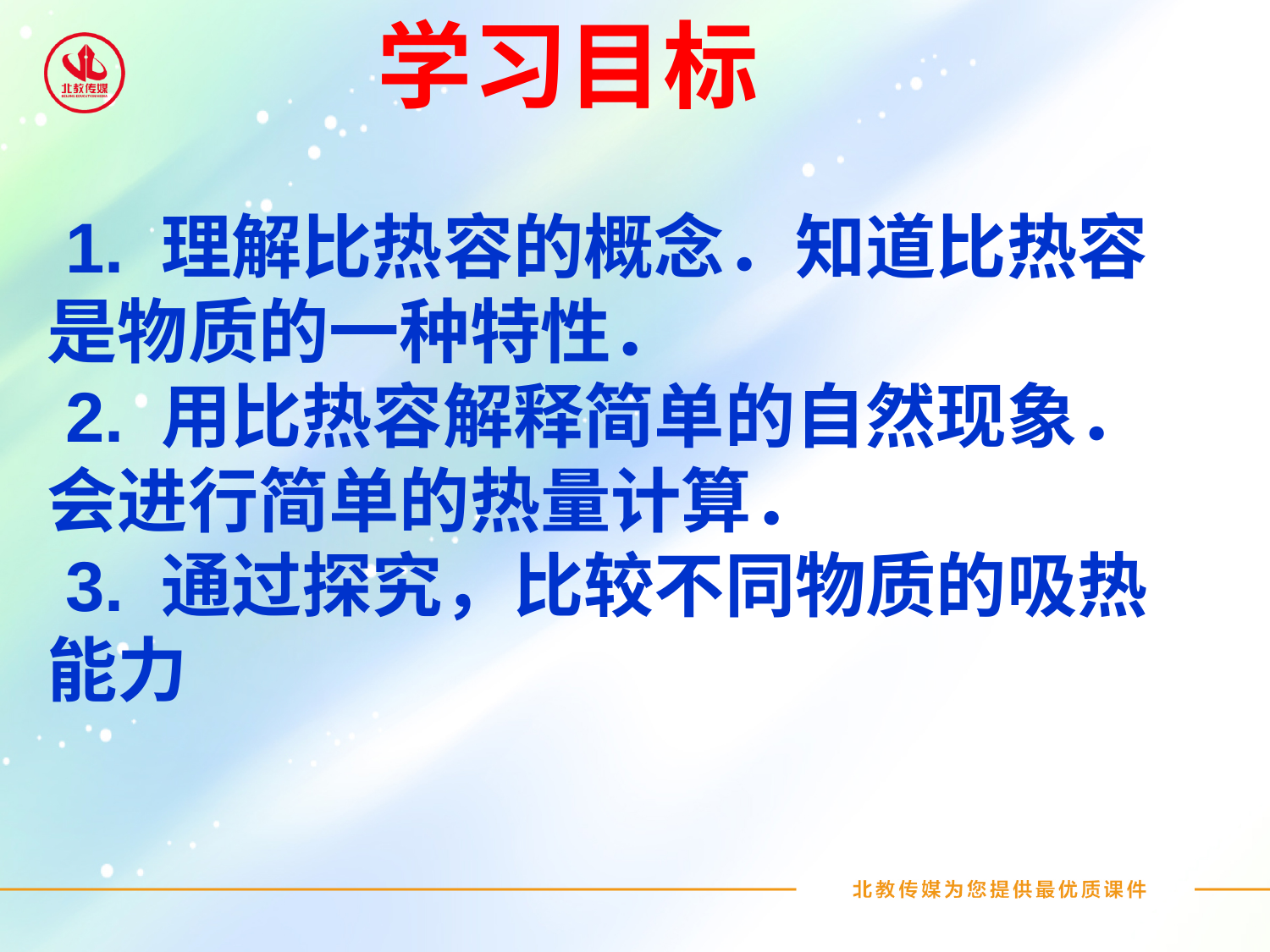

学习目标
1. 理解比热容的概念．知道比热容是物质的一种特性．
2. 用比热容解释简单的自然现象．会进行简单的热量计算．
3. 通过探究，比较不同物质的吸热能力